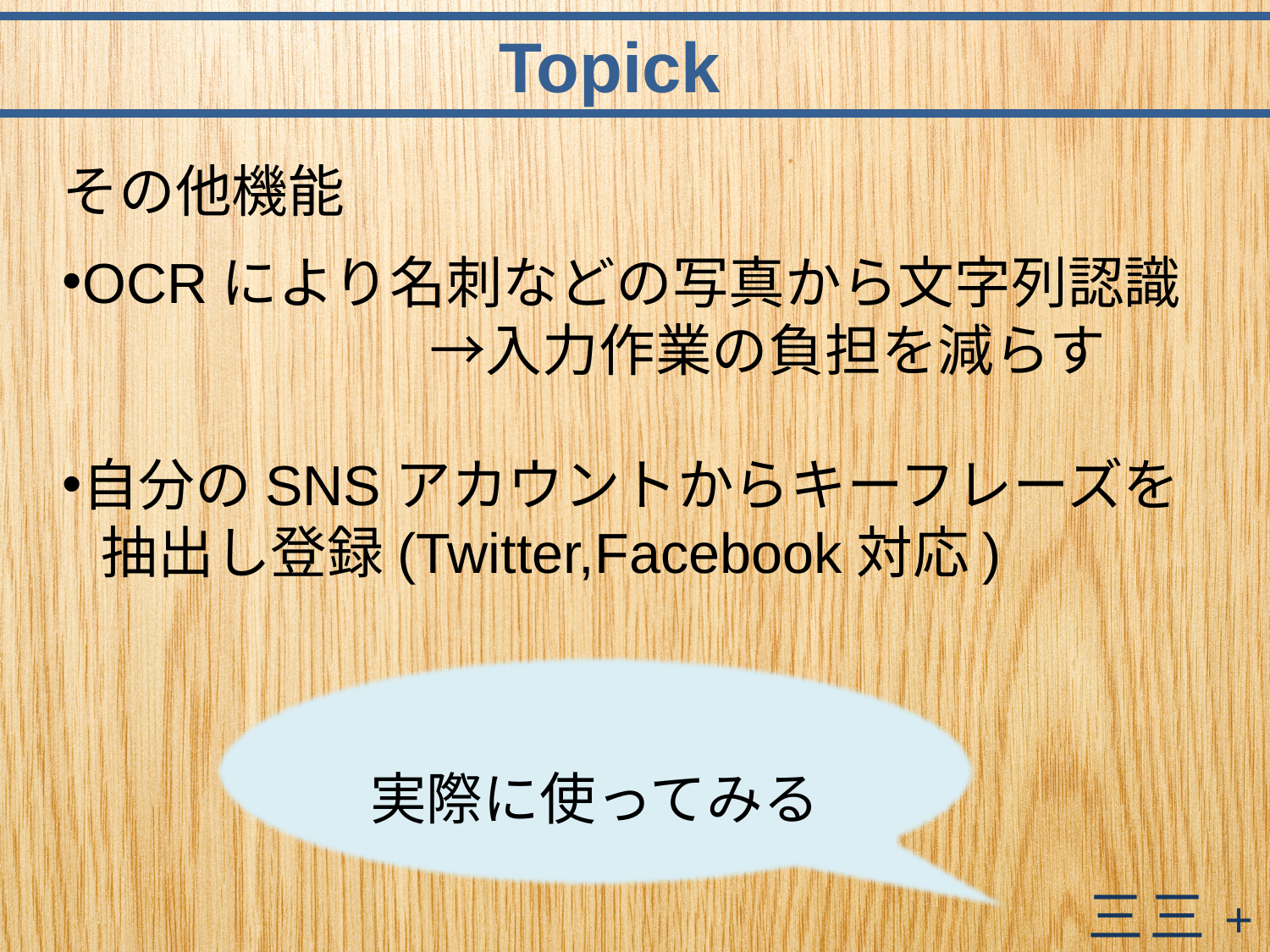

Topick
その他機能

OCRにより名刺などの写真から文字列認識　		　　→入力作業の負担を減らす

自分のSNSアカウントからキーフレーズを
  抽出し登録(Twitter,Facebook対応)
実際に使ってみる